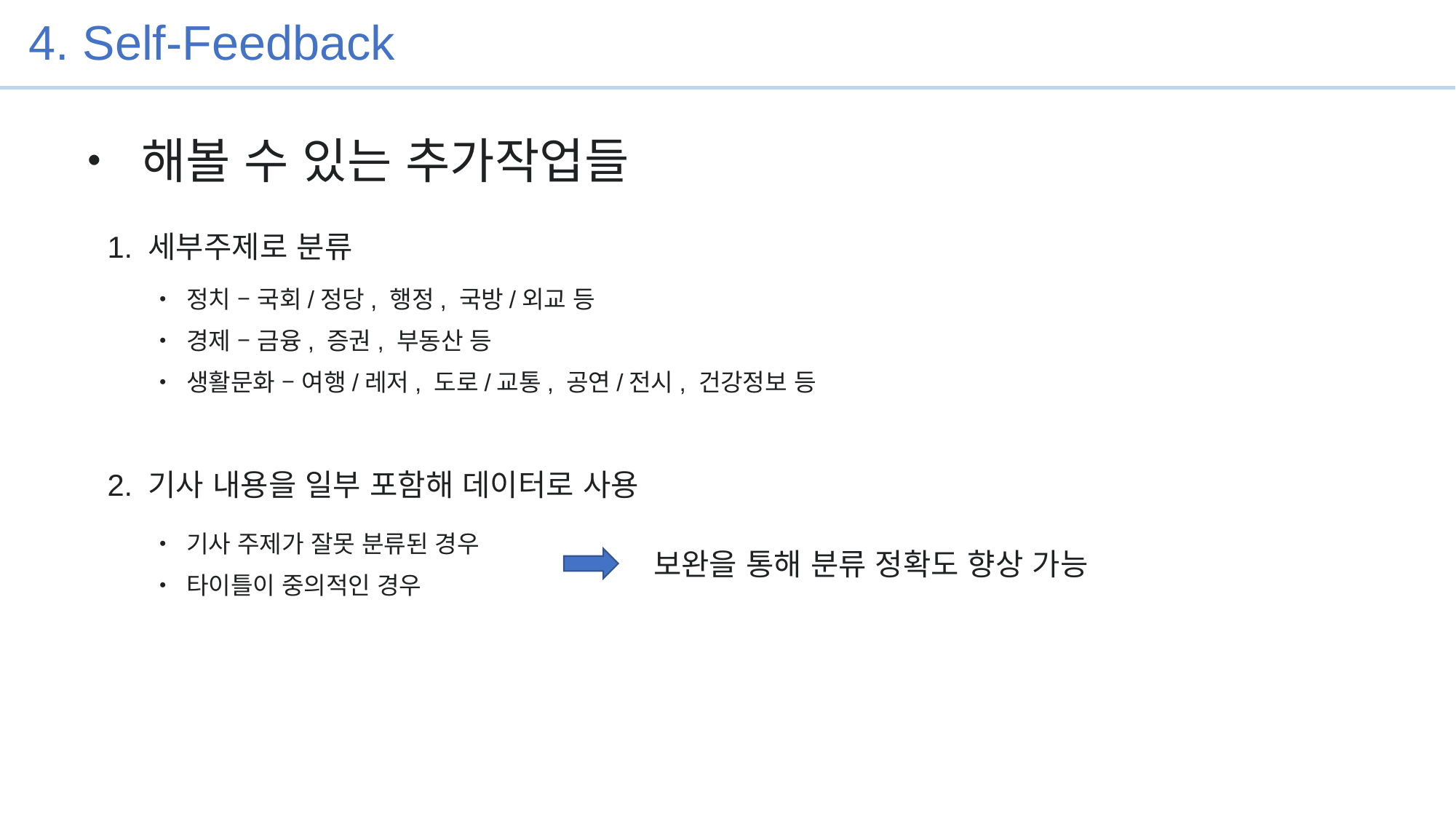

4. Self-Feedback
• 해볼 수 있는 추가작업들
1. 세부주제로 분류
• 정치 – 국회/정당, 행정, 국방/외교 등
• 경제 – 금융, 증권, 부동산 등
• 생활문화 – 여행/레저, 도로/교통, 공연/전시, 건강정보 등
2. 기사 내용을 일부 포함해 데이터로 사용
• 기사 주제가 잘못 분류된 경우
보완을 통해 분류 정확도 향상 가능

• 타이틀이 중의적인 경우